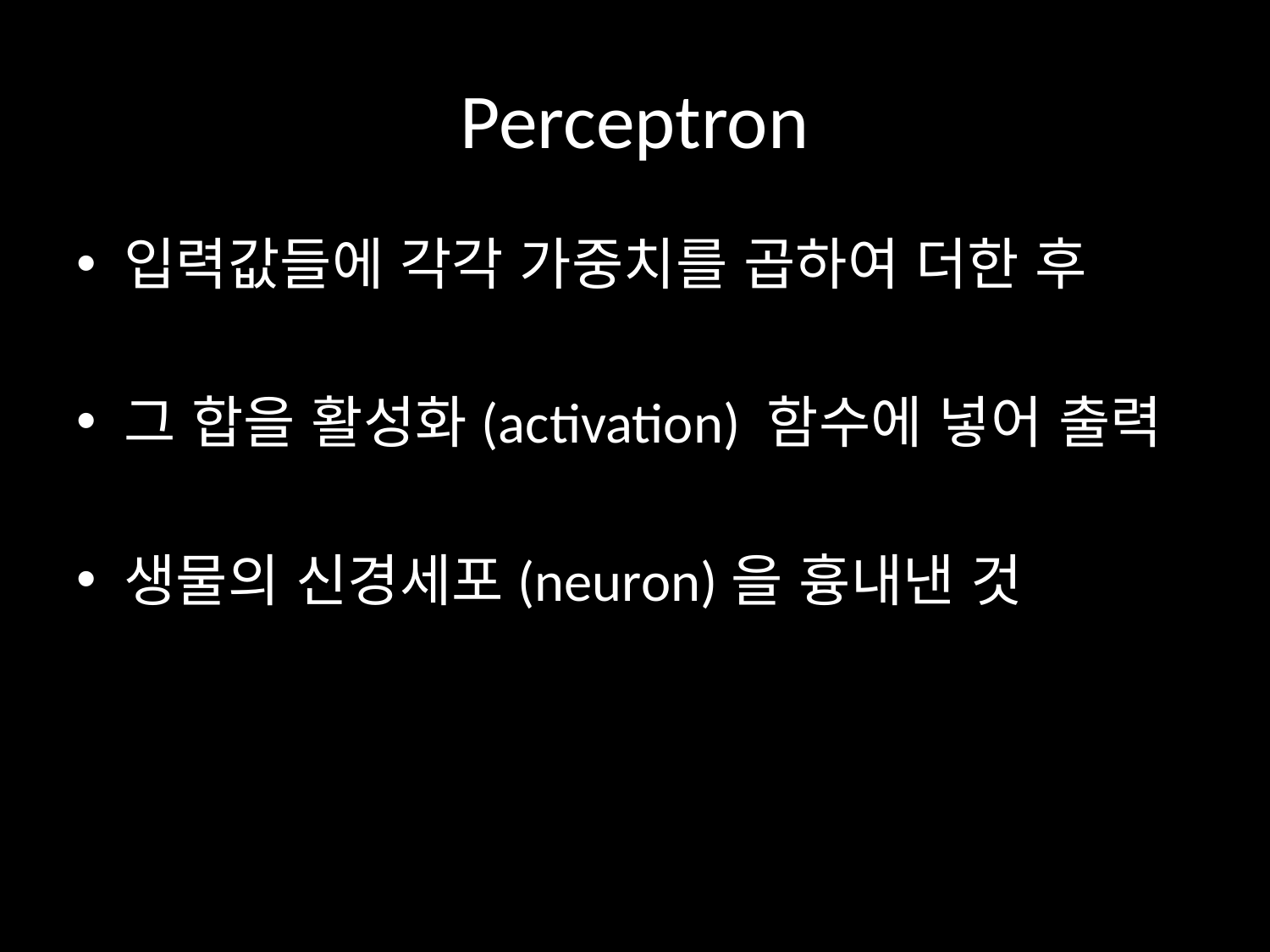

# Perceptron
입력값들에 각각 가중치를 곱하여 더한 후

그 합을 활성화(activation) 함수에 넣어 출력

생물의 신경세포(neuron)을 흉내낸 것